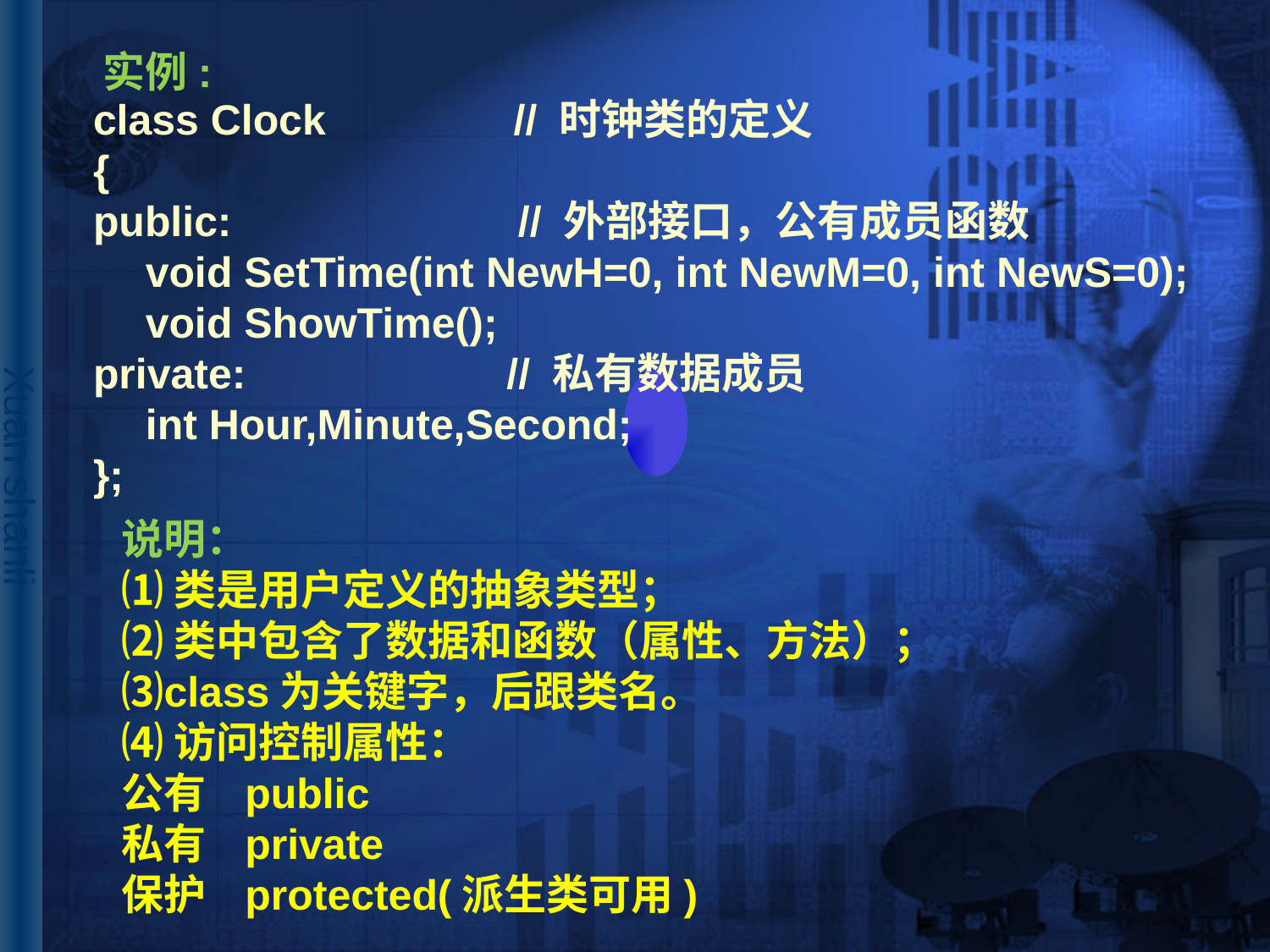

# 实例:
class Clock 　　　   // 时钟类的定义
{
public: 　　　　　　// 外部接口，公有成员函数
　void SetTime(int NewH=0, int NewM=0, int NewS=0);
　void ShowTime();
private:　　　　　   // 私有数据成员
　int Hour,Minute,Second;
};
说明：
⑴类是用户定义的抽象类型；
⑵类中包含了数据和函数（属性、方法）；
⑶class为关键字，后跟类名。
⑷访问控制属性：
公有   public
私有   private
保护   protected(派生类可用)